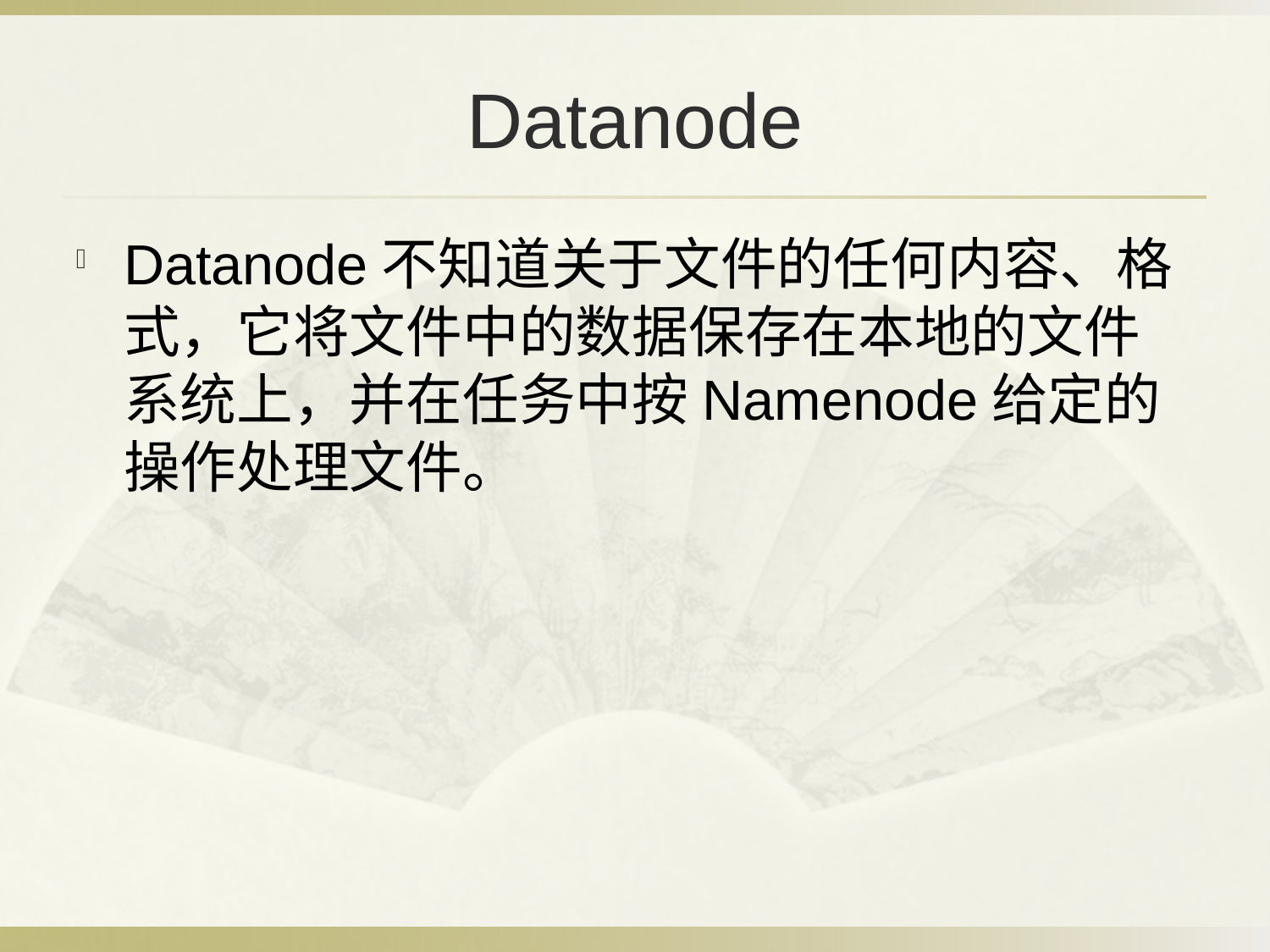

# Datanode
Datanode不知道关于文件的任何内容、格式，它将文件中的数据保存在本地的文件系统上，并在任务中按Namenode给定的操作处理文件。